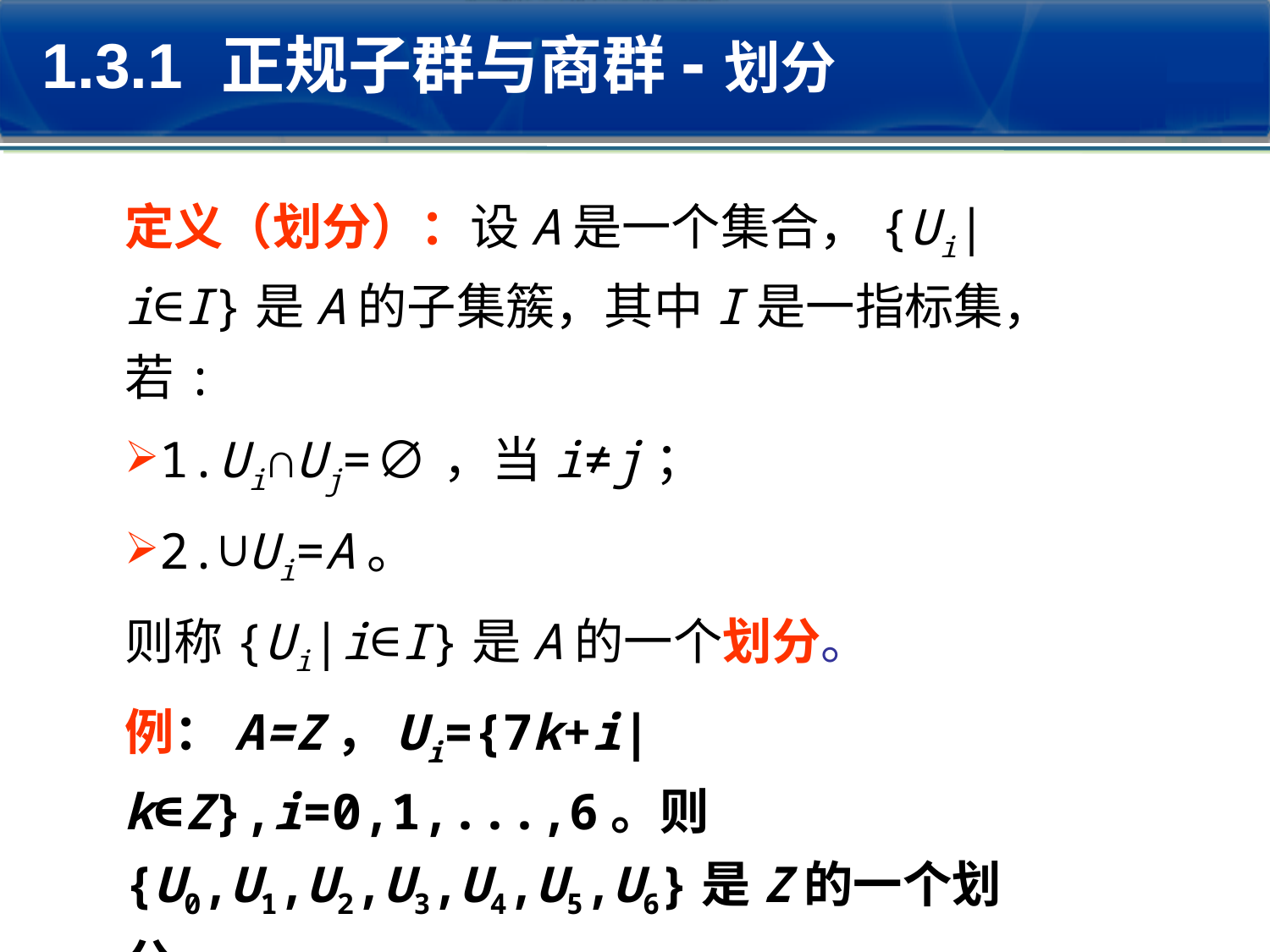

1.3.1 正规子群与商群-划分
定义（划分）：设A是一个集合，{Ui|i∈I}是A的子集簇，其中I是一指标集，若:
1.Ui∩Uj=∅，当i≠j；
2.∪Ui=A。
则称{Ui|i∈I}是A的一个划分。
例：A=Z，Ui={7k+i|k∈Z},i=0,1,...,6。则{U0,U1,U2,U3,U4,U5,U6}是Z的一个划分。